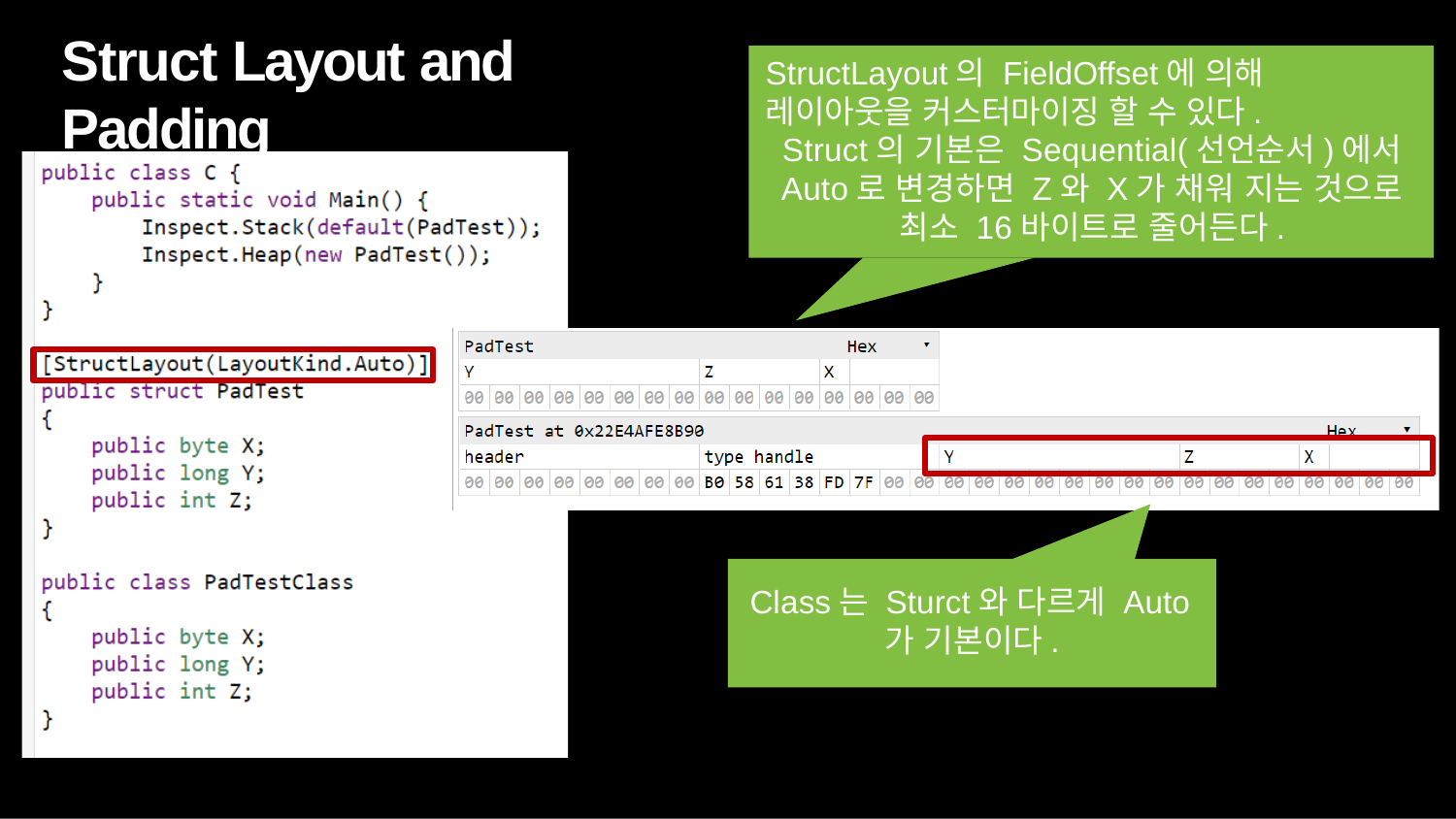

# Struct Layout and Padding

StructLayout의 FieldOffset에 의해 레이아웃을 커스터마이징 할 수 있다.
Struct의 기본은 Sequential(선언순서)에서 Auto로 변경하면 Z와 X가 채워 지는 것으로 최소 16바이트로 줄어든다.

Class는 Sturct와 다르게 Auto가 기본이다.